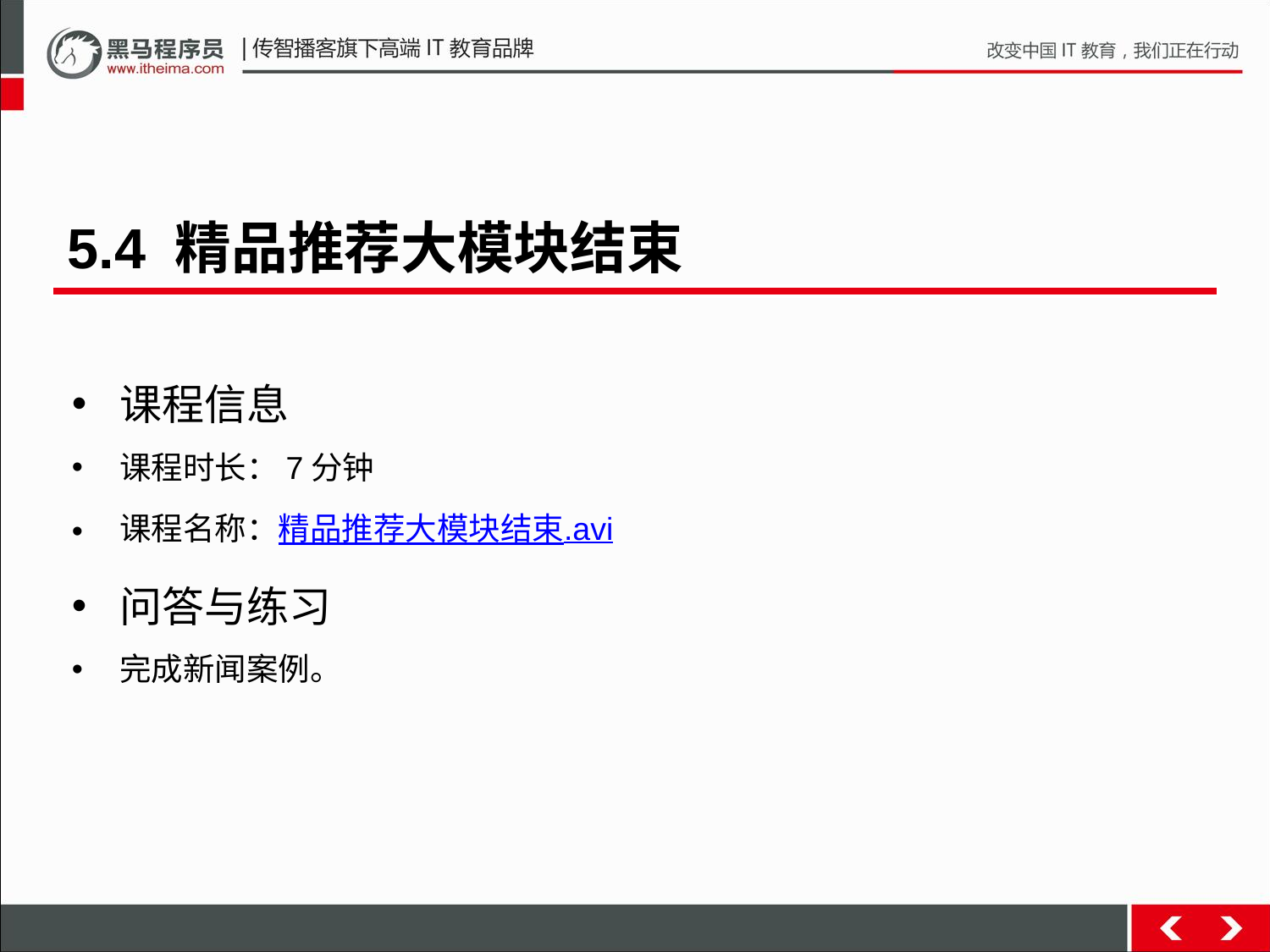

5.4 精品推荐大模块结束
课程信息
课程时长：7分钟
课程名称：精品推荐大模块结束.avi
问答与练习
完成新闻案例。